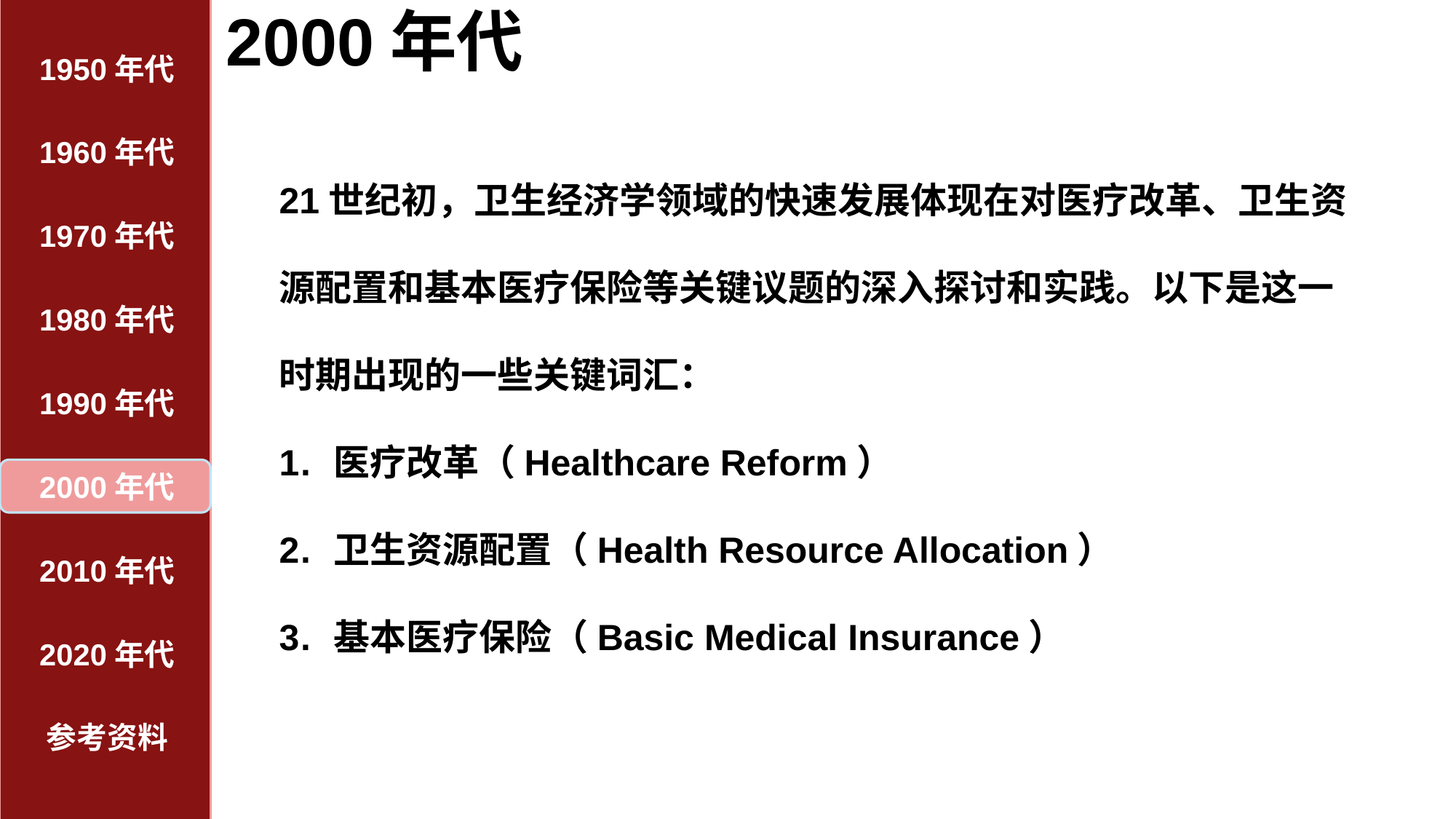

# 2000年代

1950年代
1960年代
21世纪初，卫生经济学领域的快速发展体现在对医疗改革、卫生资源配置和基本医疗保险等关键议题的深入探讨和实践。以下是这一时期出现的一些关键词汇：
医疗改革（Healthcare Reform）
卫生资源配置（Health Resource Allocation）
基本医疗保险（Basic Medical Insurance）

1970年代
1980年代

1990年代

2000年代
2010年代
2020年代
参考资料